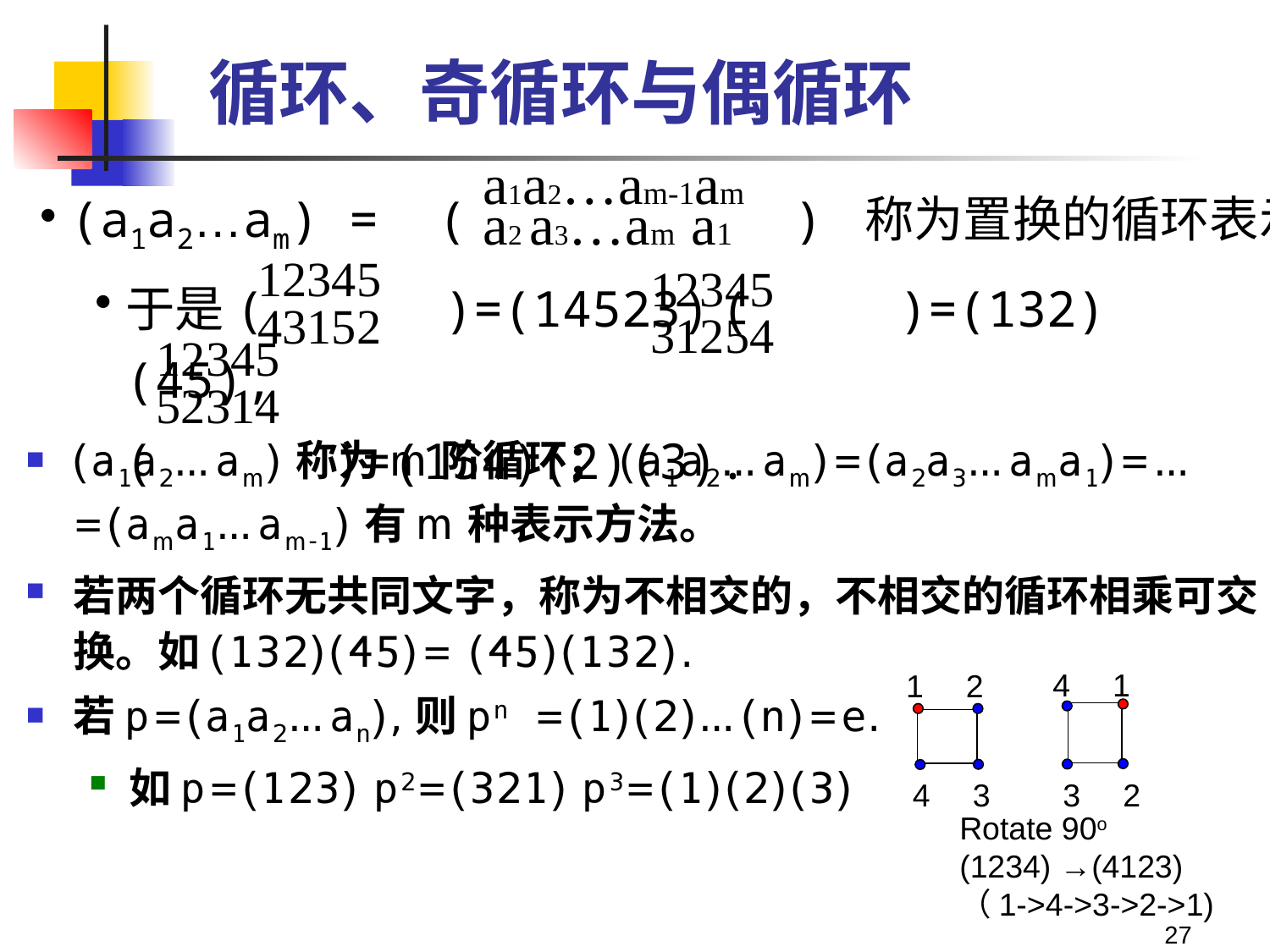

# 循环、奇循环与偶循环
a1a2…am-1am
a2 a3…am  a1
(a1a2…am) =  (           ) 称为置换的循环表示。

(a1a2…am)称为m阶循环；(a1a2…am)=(a2a3…ama1)=…=(ama1…am-1)有m种表示方法。
若两个循环无共同文字，称为不相交的，不相交的循环相乘可交换。如(132)(45)= (45)(132).
若p=(a1a2…an),则pn  =(1)(2)…(n)=e.
如p=(123) p2=(321) p3=(1)(2)(3)

12345
43152
于是(      )=(14523) (     )=(132)(45),
 (      )=(154)(2)(3).
12345
31254
12345
52314
4
1
1
2

4
3
3
2
Rotate 90o
(1234) →(4123)
（1->4->3->2->1)
27